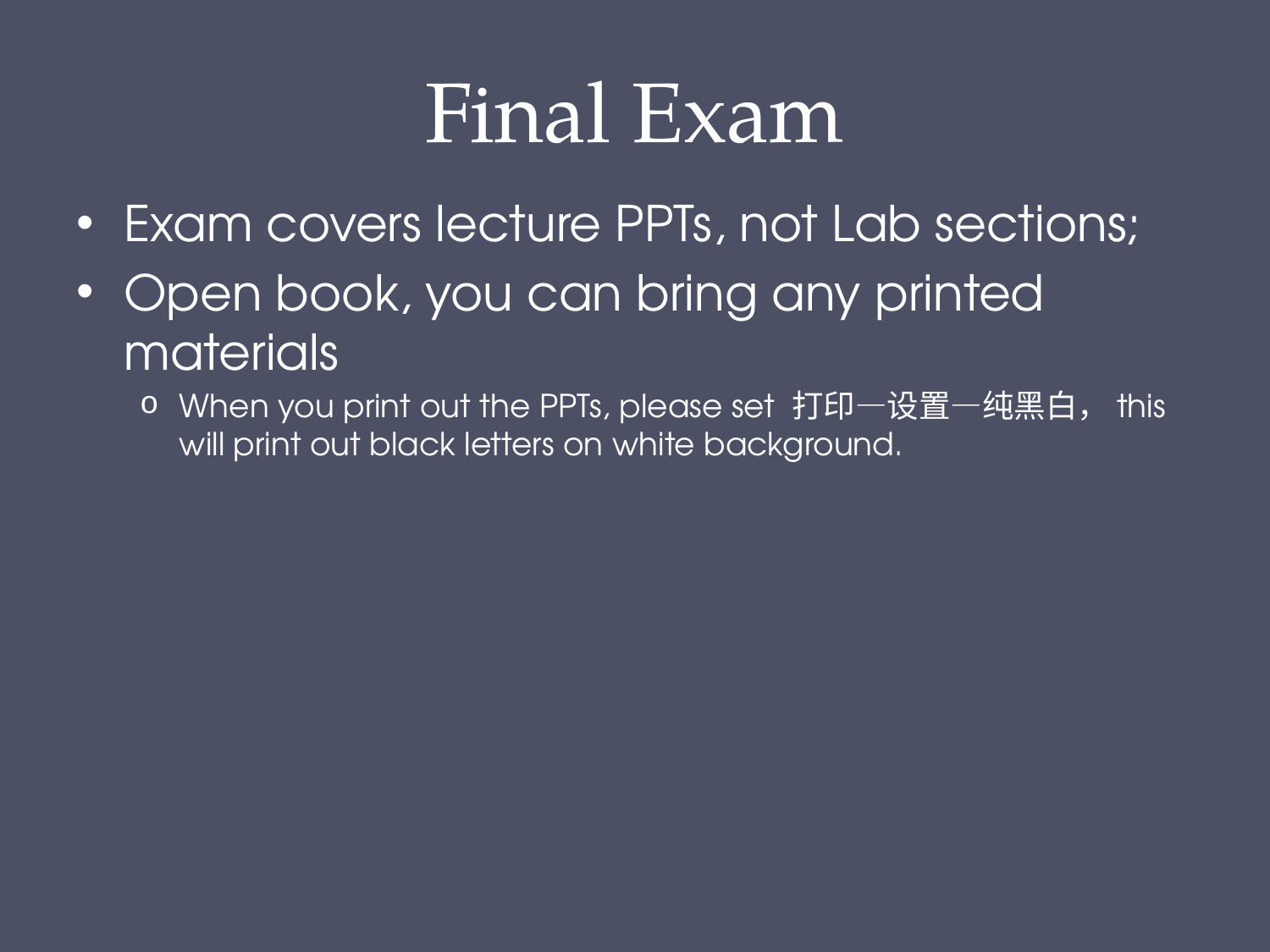

# Final Exam
Exam covers lecture PPTs, not Lab sections;
Open book, you can bring any printed materials
When you print out the PPTs, please set 打印—设置—纯黑白，this will print out black letters on white background.